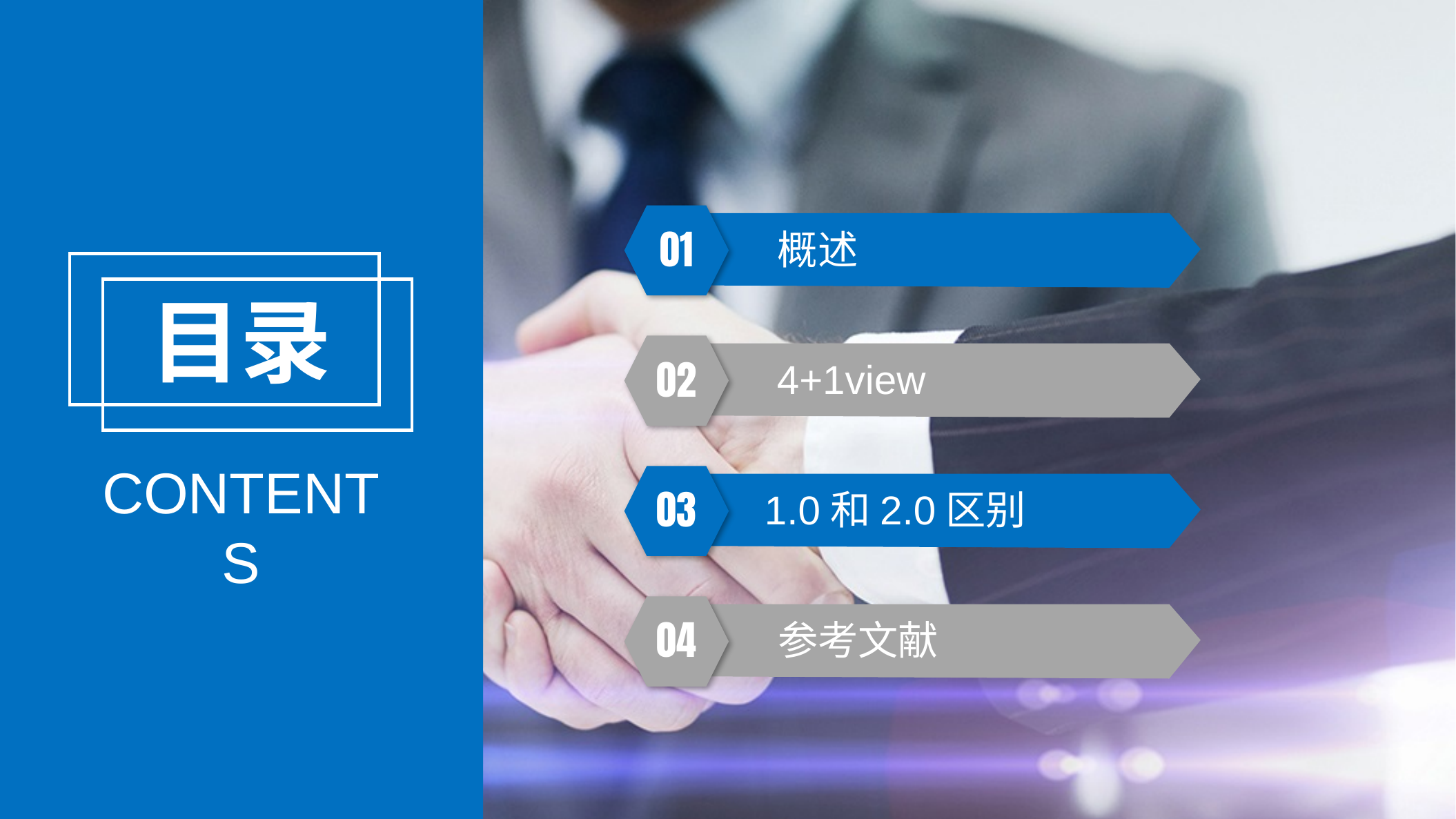

01

概述

目录
02

4+1view
CONTENTS
03

1.0和2.0区别
04

参考文献